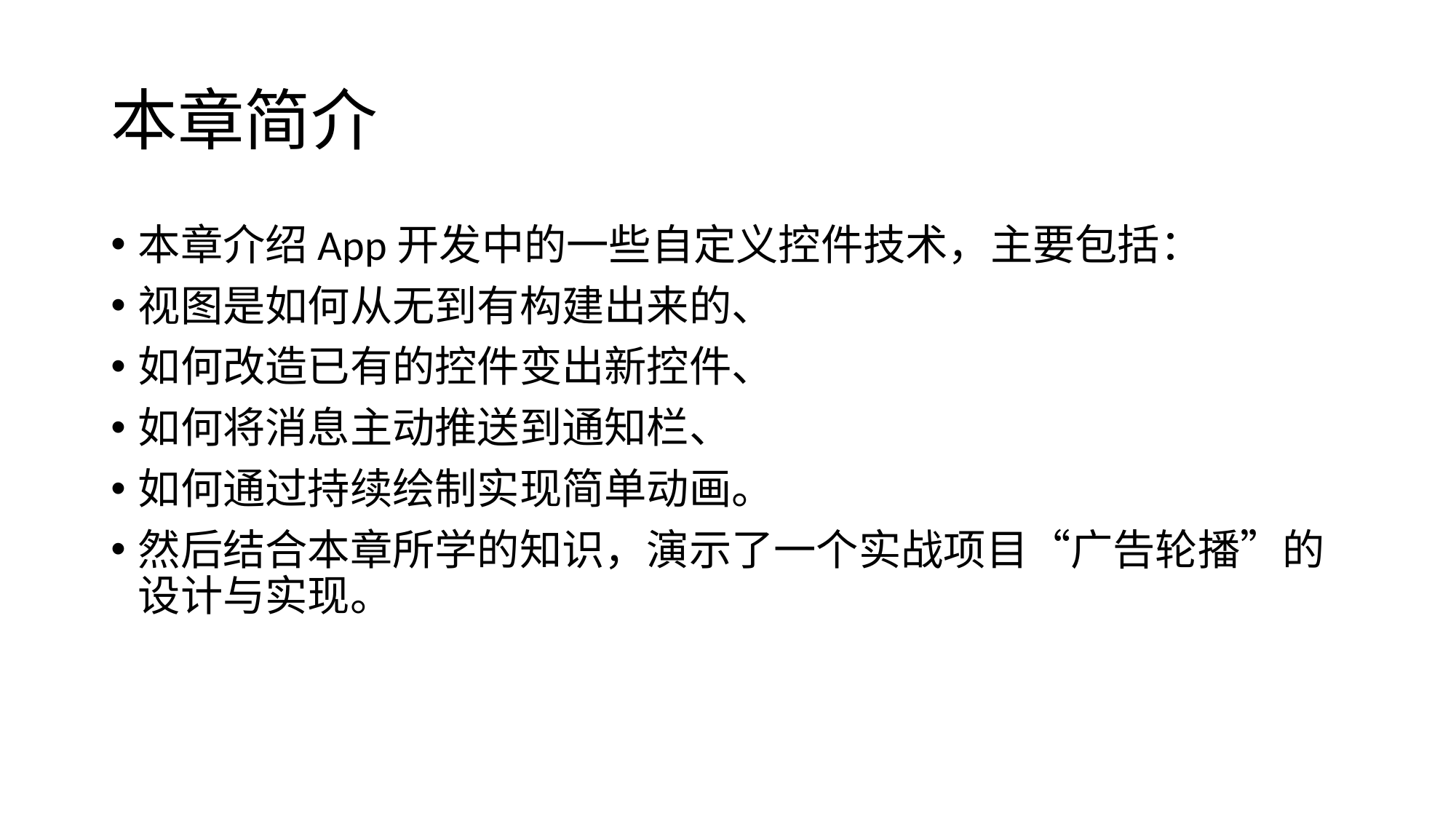

# 本章简介
本章介绍App开发中的一些自定义控件技术，主要包括：
视图是如何从无到有构建出来的、
如何改造已有的控件变出新控件、
如何将消息主动推送到通知栏、
如何通过持续绘制实现简单动画。
然后结合本章所学的知识，演示了一个实战项目“广告轮播”的设计与实现。